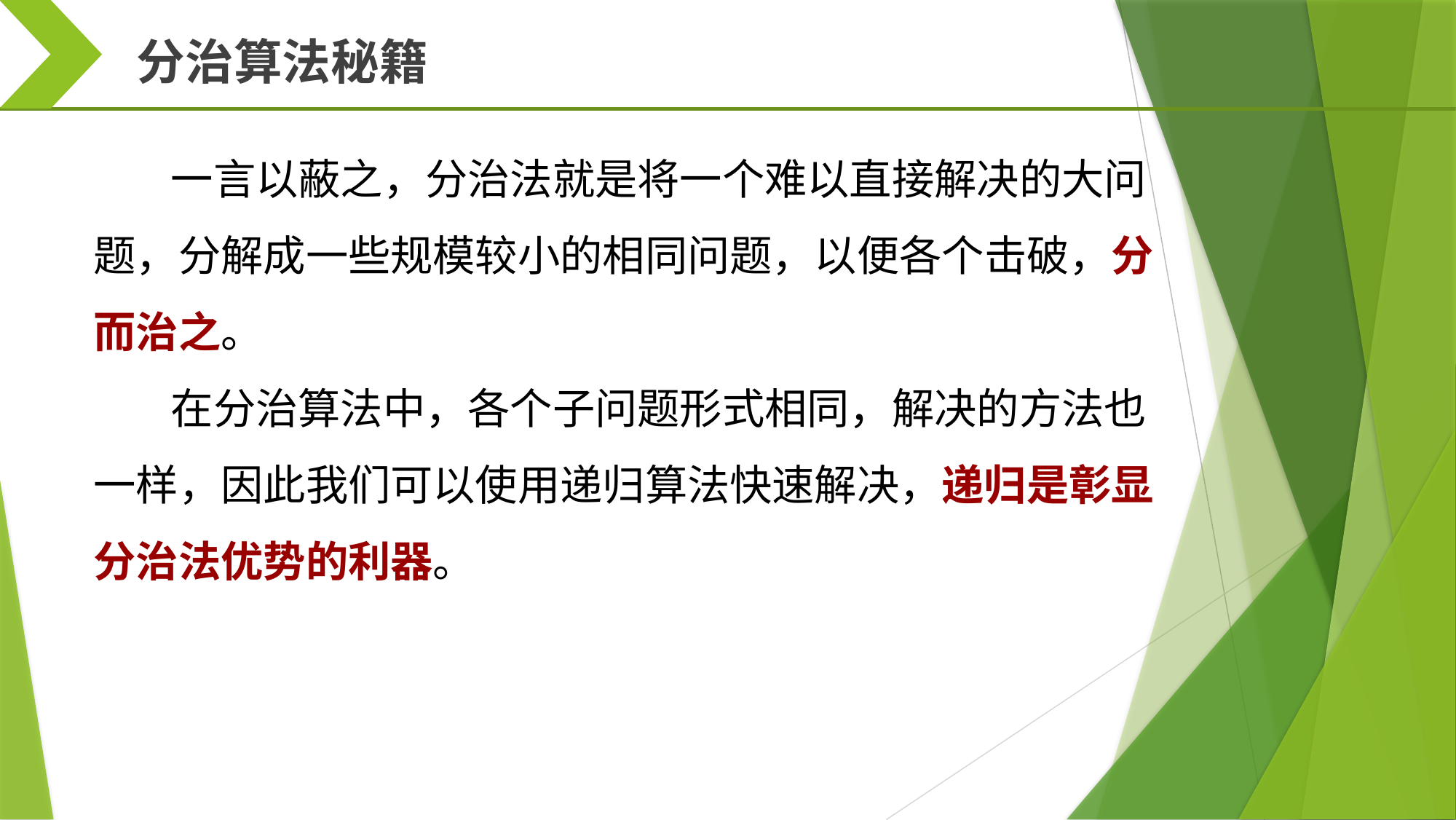

分治算法秘籍
一言以蔽之，分治法就是将一个难以直接解决的大问题，分解成一些规模较小的相同问题，以便各个击破，分而治之。
在分治算法中，各个子问题形式相同，解决的方法也一样，因此我们可以使用递归算法快速解决，递归是彰显分治法优势的利器。